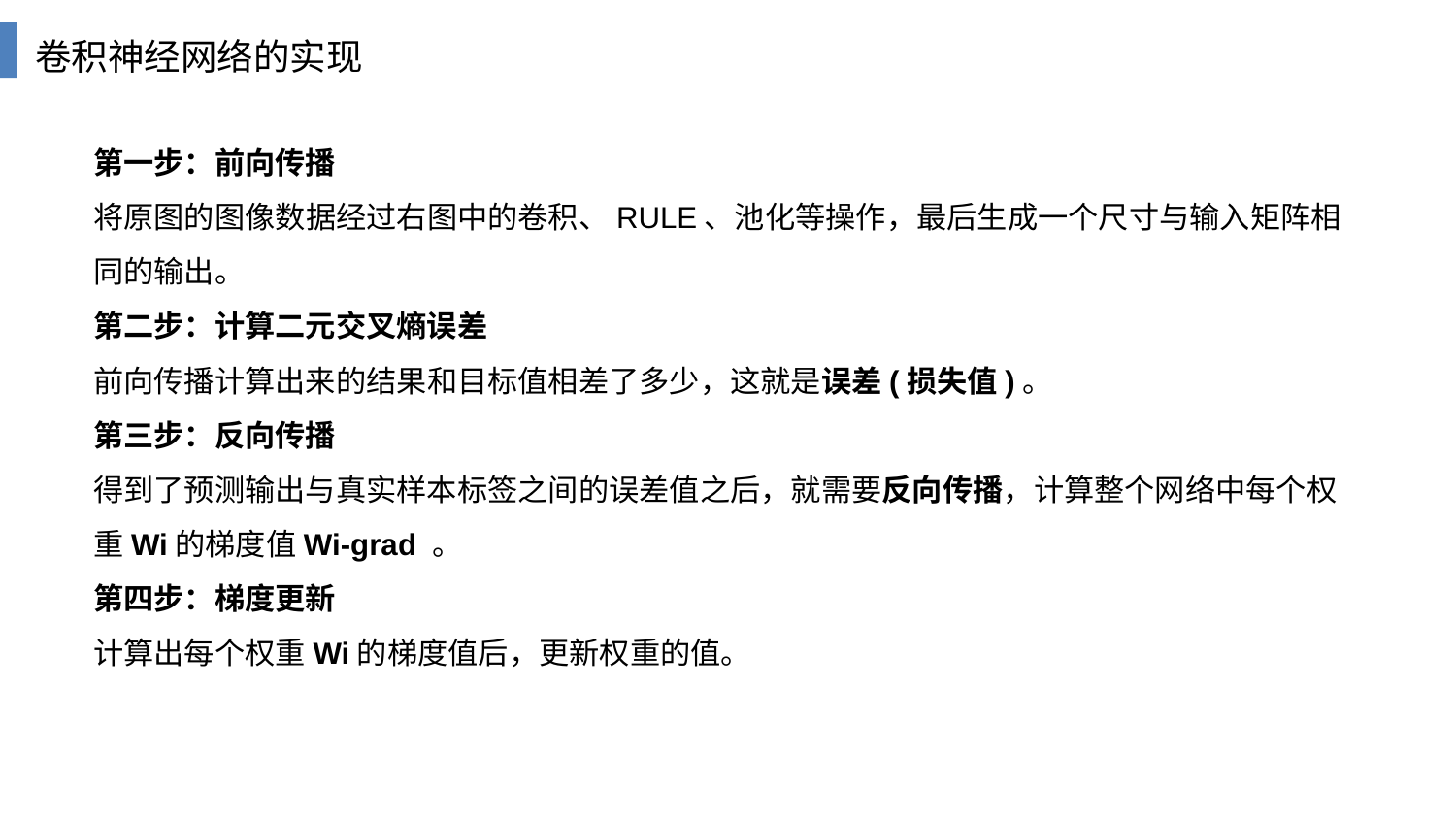

卷积神经网络的实现
第一步：前向传播
将原图的图像数据经过右图中的卷积、RULE、池化等操作，最后生成一个尺寸与输入矩阵相同的输出。
第二步：计算二元交叉熵误差
前向传播计算出来的结果和目标值相差了多少，这就是误差(损失值)。
第三步：反向传播
得到了预测输出与真实样本标签之间的误差值之后，就需要反向传播，计算整个网络中每个权重Wi的梯度值Wi-grad 。
第四步：梯度更新
计算出每个权重Wi的梯度值后，更新权重的值。